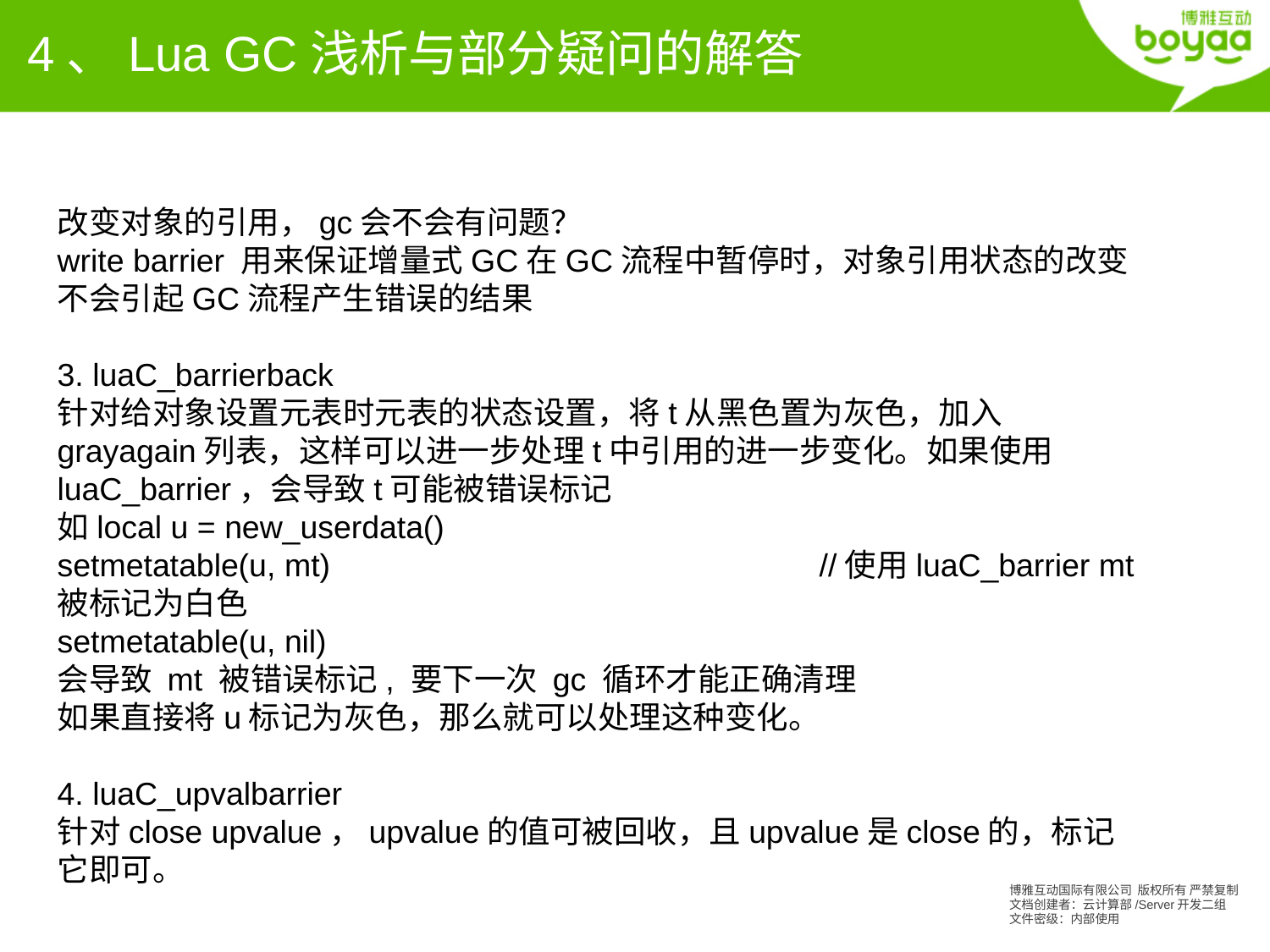

4、Lua GC浅析与部分疑问的解答

改变对象的引用，gc会不会有问题？
write barrier 用来保证增量式GC在GC流程中暂停时，对象引用状态的改变不会引起GC流程产生错误的结果

3. luaC_barrierback
针对给对象设置元表时元表的状态设置，将t从黑色置为灰色，加入grayagain列表，这样可以进一步处理t中引用的进一步变化。如果使用luaC_barrier，会导致t可能被错误标记
如local u = new_userdata()
setmetatable(u, mt)				//使用luaC_barrier mt被标记为白色
setmetatable(u, nil)
会导致 mt 被错误标记, 要下一次 gc 循环才能正确清理
如果直接将u标记为灰色，那么就可以处理这种变化。

4. luaC_upvalbarrier
针对close upvalue，upvalue的值可被回收，且upvalue是close的，标记它即可。